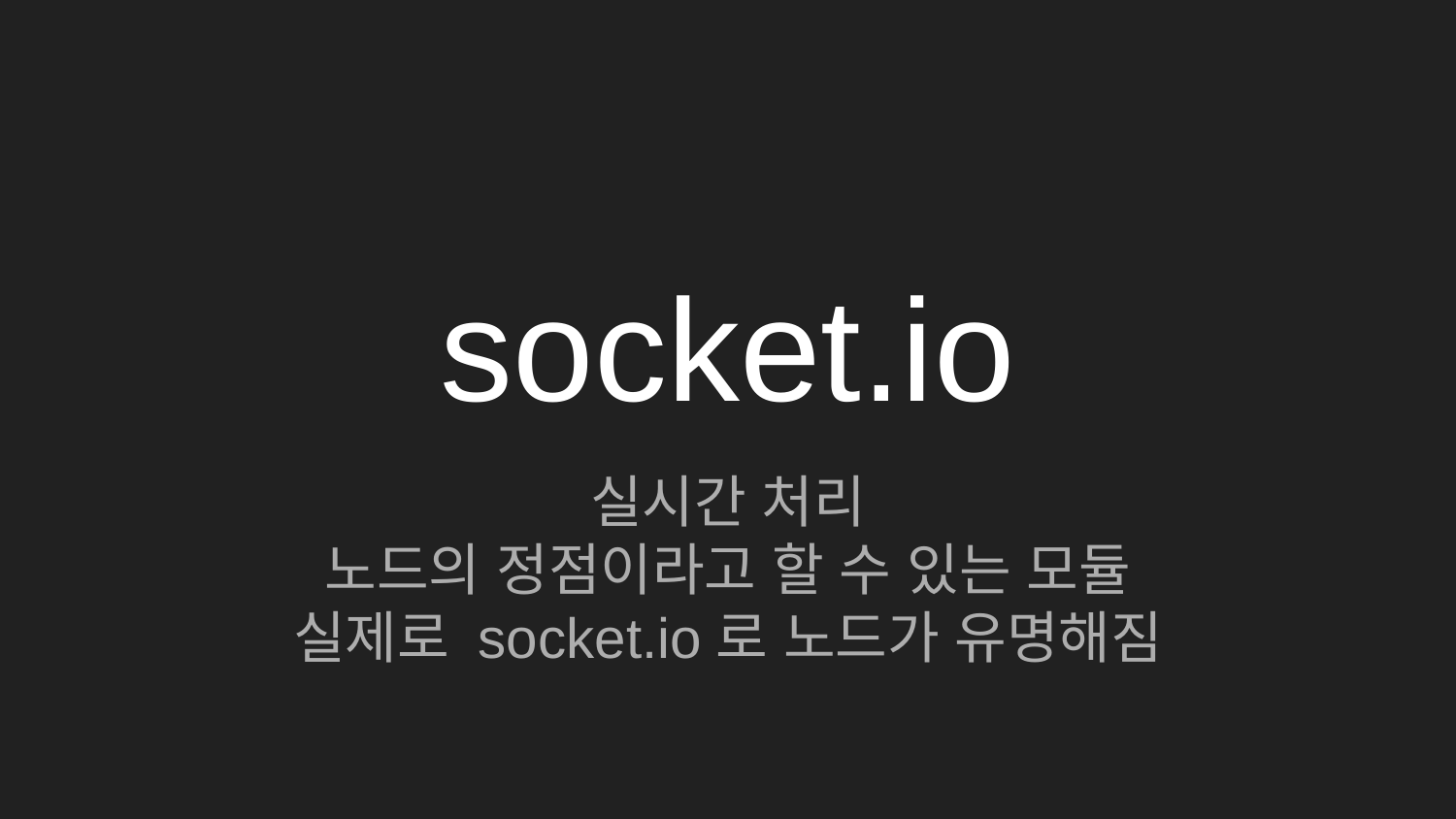

# socket.io
실시간 처리
노드의 정점이라고 할 수 있는 모듈
실제로 socket.io로 노드가 유명해짐